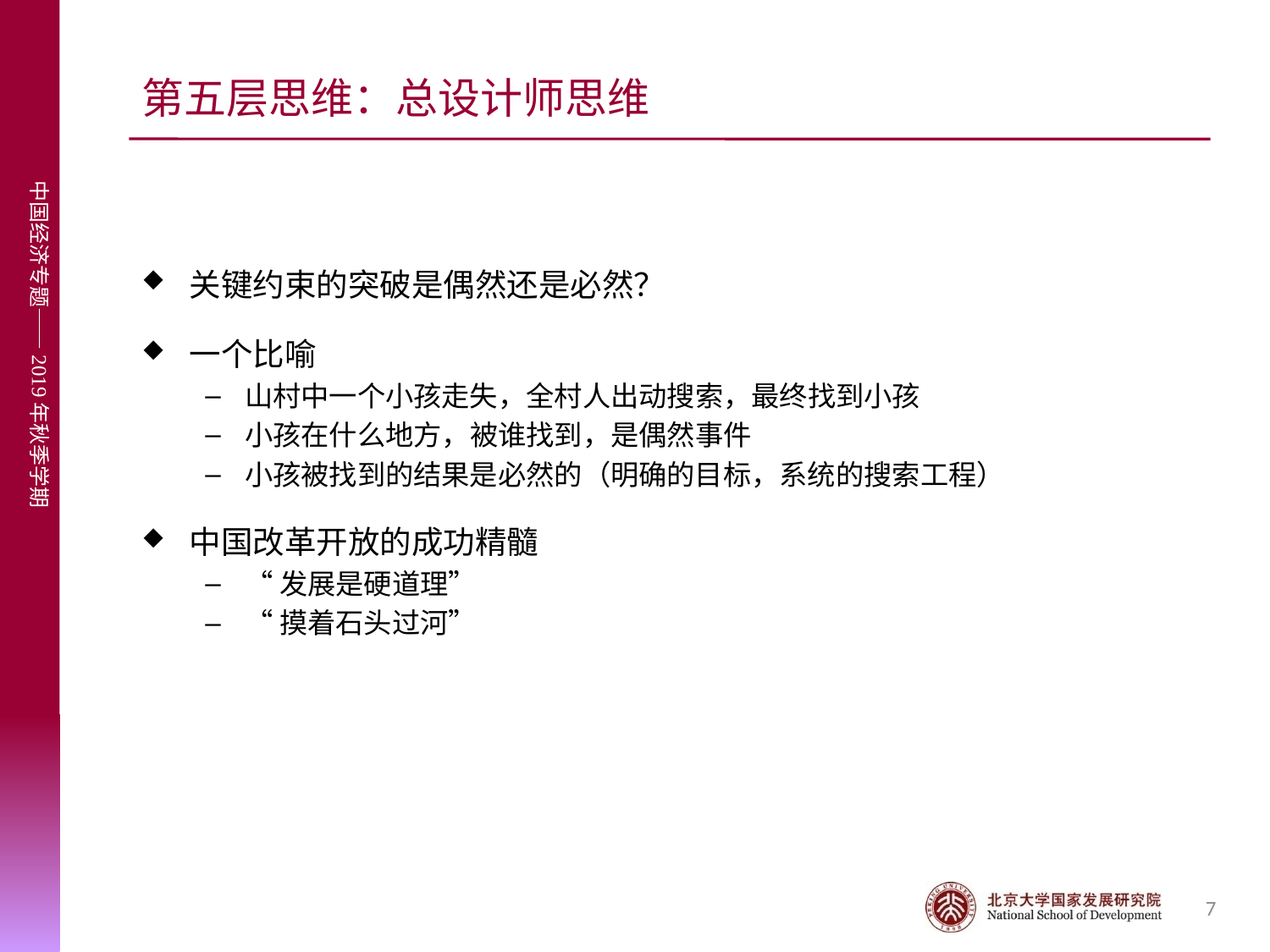

# 第五层思维：总设计师思维

关键约束的突破是偶然还是必然？
一个比喻
山村中一个小孩走失，全村人出动搜索，最终找到小孩
小孩在什么地方，被谁找到，是偶然事件
小孩被找到的结果是必然的（明确的目标，系统的搜索工程）
中国改革开放的成功精髓
“发展是硬道理”
“摸着石头过河”

7